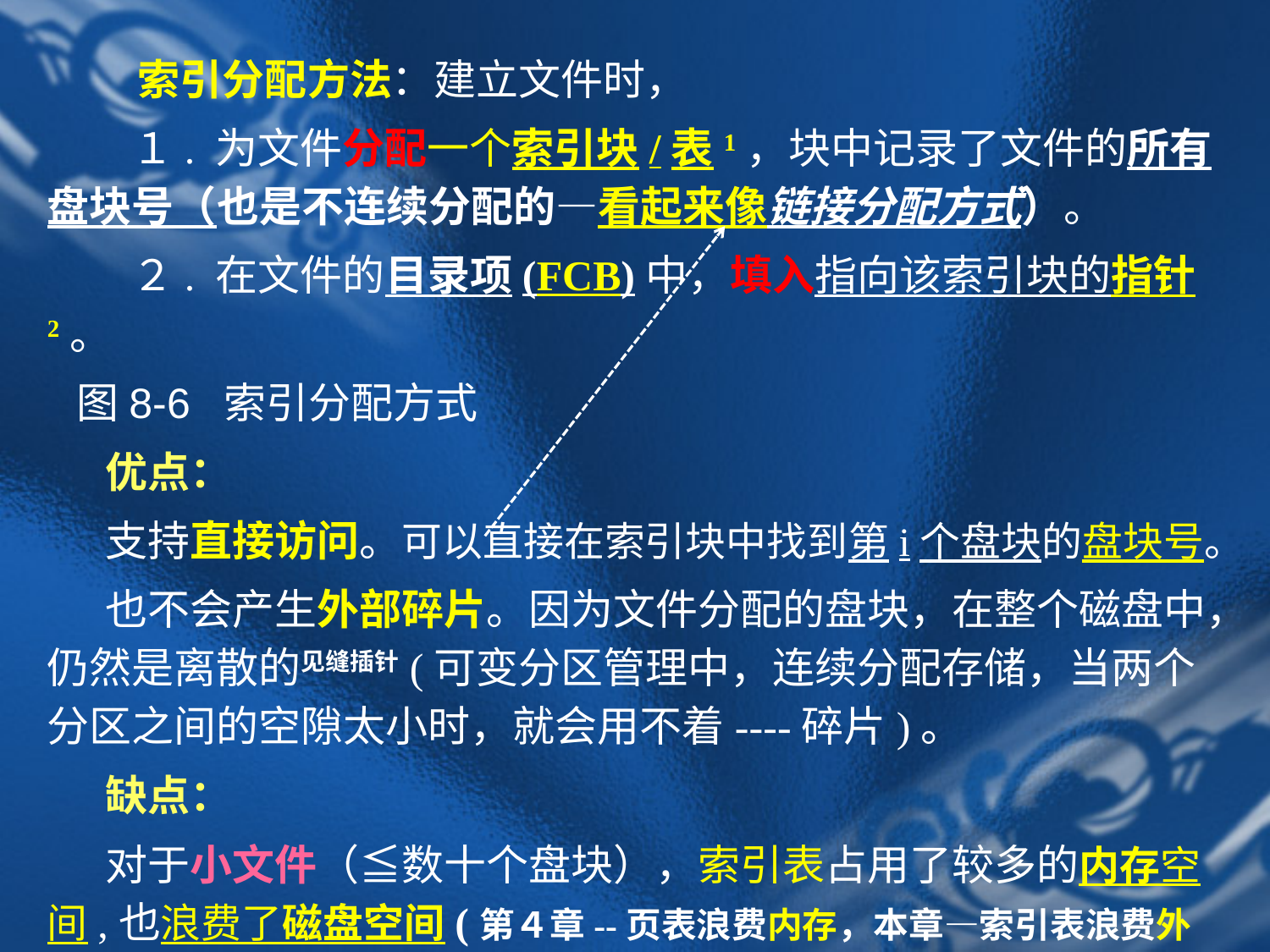

索引分配方法：建立文件时，
　　１. 为文件分配一个索引块/表1，块中记录了文件的所有盘块号（也是不连续分配的—看起来像链接分配方式）。
　　２. 在文件的目录项(FCB)中，填入指向该索引块的指针2。
  图8-6  索引分配方式
     优点：
     支持直接访问。可以直接在索引块中找到第i个盘块的盘块号。
     也不会产生外部碎片。因为文件分配的盘块，在整个磁盘中，仍然是离散的见缝插针(可变分区管理中，连续分配存储，当两个分区之间的空隙太小时，就会用不着----碎片)。
     缺点：
     对于小文件（≦数十个盘块），索引表占用了较多的内存空间,也浪费了磁盘空间(第４章--页表浪费内存，本章—索引表浪费外存)。